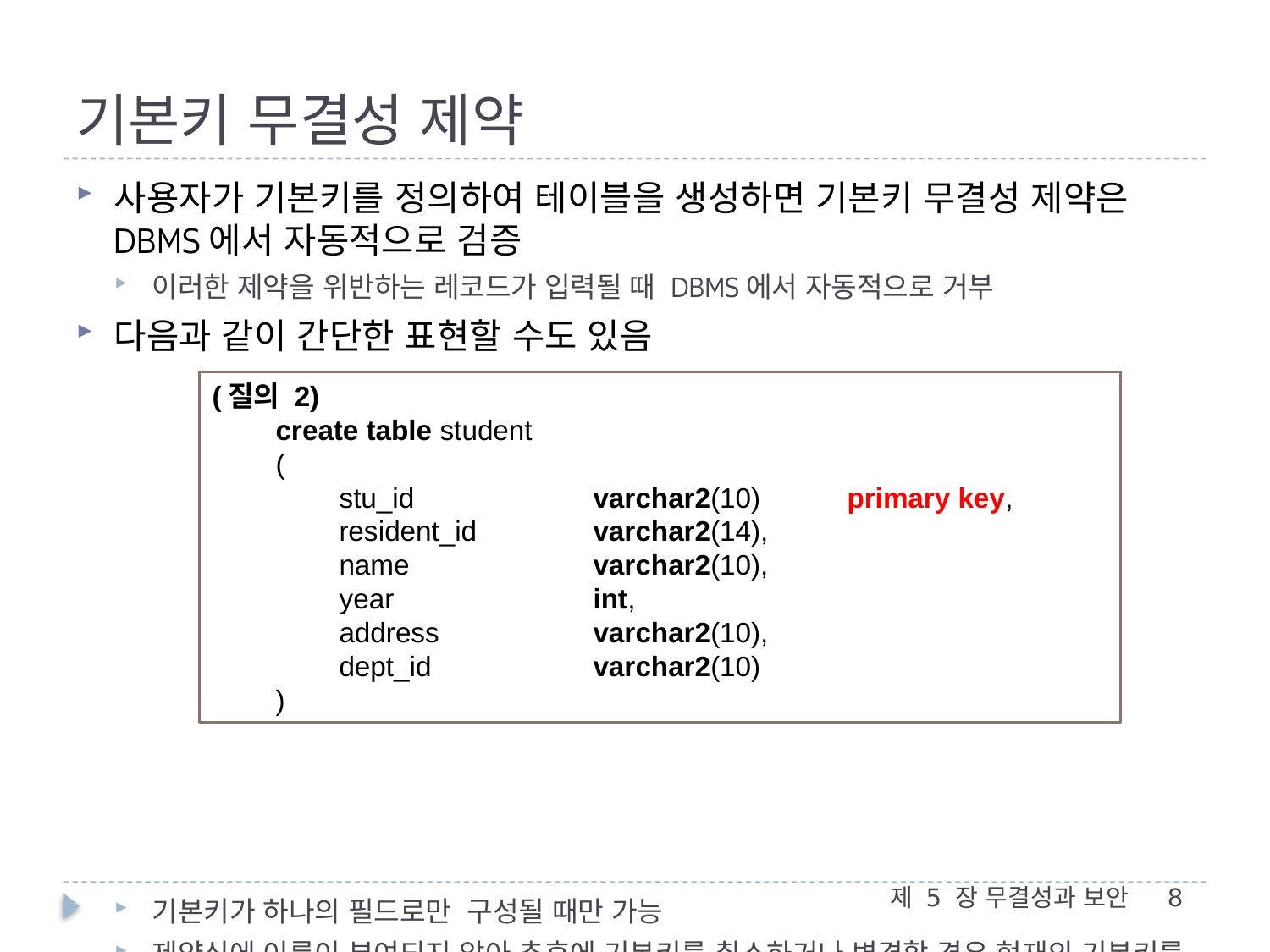

# 기본키 무결성 제약
사용자가 기본키를 정의하여 테이블을 생성하면 기본키 무결성 제약은 DBMS에서 자동적으로 검증
이러한 제약을 위반하는 레코드가 입력될 때 DBMS에서 자동적으로 거부
다음과 같이 간단한 표현할 수도 있음

기본키가 하나의 필드로만  구성될 때만 가능
제약식에 이름이 부여되지 않아 추후에 기본키를 취소하거나 변경할 경우 현재의 기본키를 지정하지 못하는 문제가 발생
(질의 2)
create table student
(
stu_id		varchar2(10) 	primary key,
resident_id	varchar2(14),
name		varchar2(10),
year		int,
address		varchar2(10),
dept_id		varchar2(10)
)
제 5 장 무결성과 보안
8